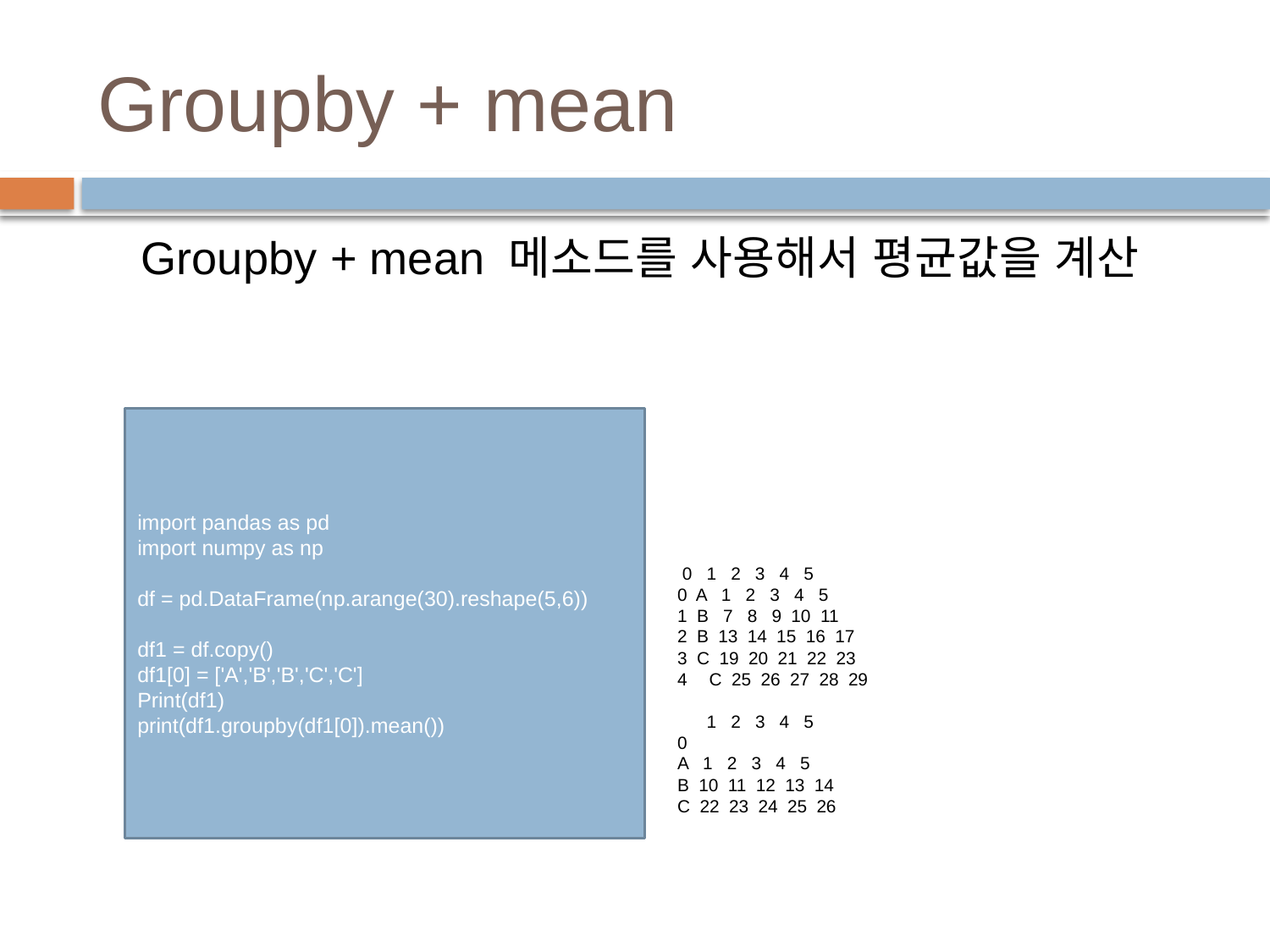

# Groupby + mean
Groupby + mean 메소드를 사용해서 평균값을 계산
import pandas as pd
import numpy as np

df = pd.DataFrame(np.arange(30).reshape(5,6))

df1 = df.copy()
df1[0] = ['A','B','B','C','C']
Print(df1)
print(df1.groupby(df1[0]).mean())
 0   1   2   3   4   5
0  A   1   2   3   4   5
1  B   7   8   9  10  11
2  B  13  14  15  16  17
3  C  19  20  21  22  23
C  25  26  27  28  29

      1   2   3   4   5
0
A   1   2   3   4   5
B  10  11  12  13  14
C  22  23  24  25  26